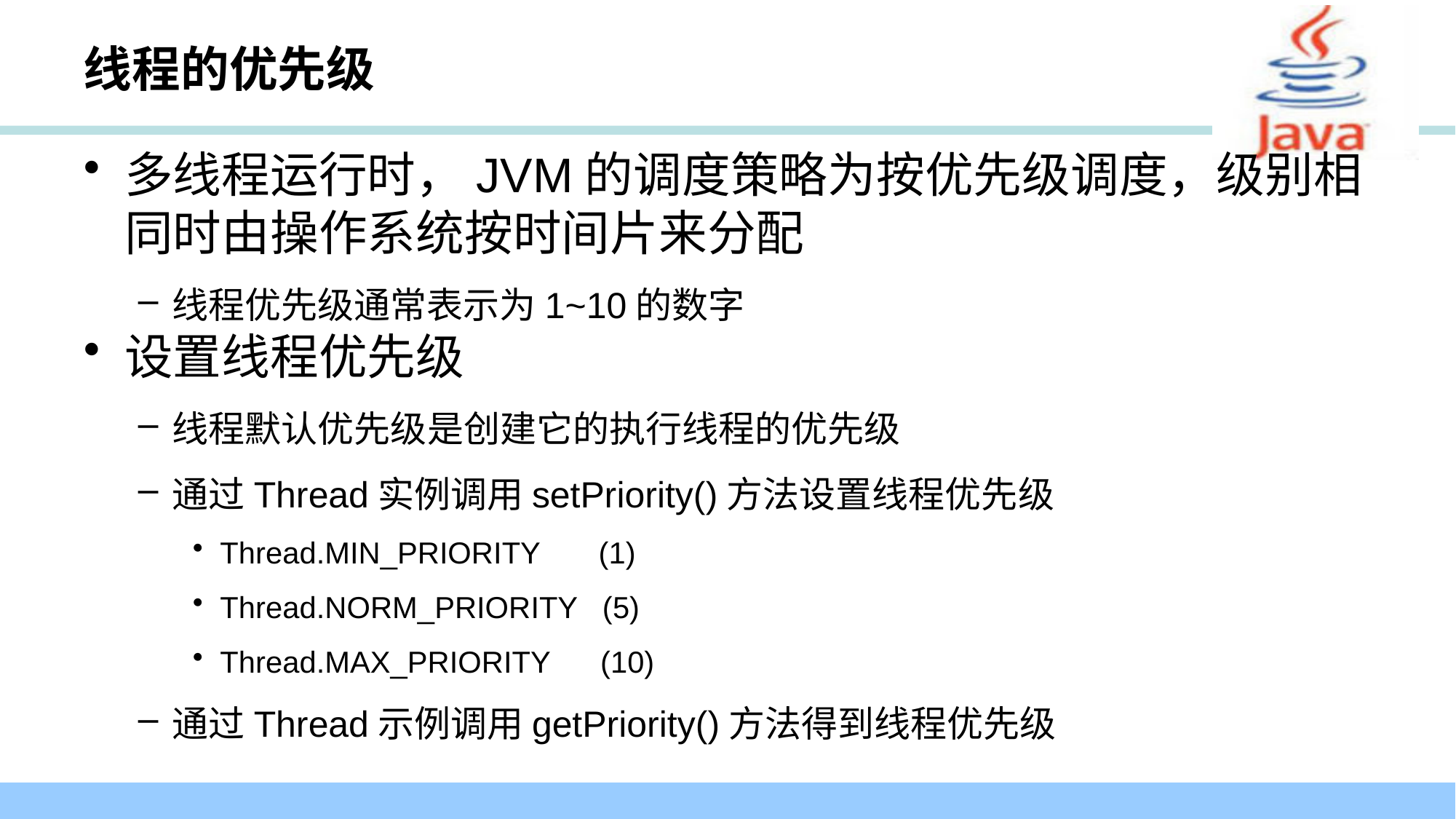

# 线程的优先级
多线程运行时，JVM的调度策略为按优先级调度，级别相同时由操作系统按时间片来分配
线程优先级通常表示为1~10的数字
设置线程优先级
线程默认优先级是创建它的执行线程的优先级
通过Thread实例调用setPriority()方法设置线程优先级
Thread.MIN_PRIORITY       (1)
Thread.NORM_PRIORITY   (5)
Thread.MAX_PRIORITY      (10)
通过Thread示例调用getPriority()方法得到线程优先级